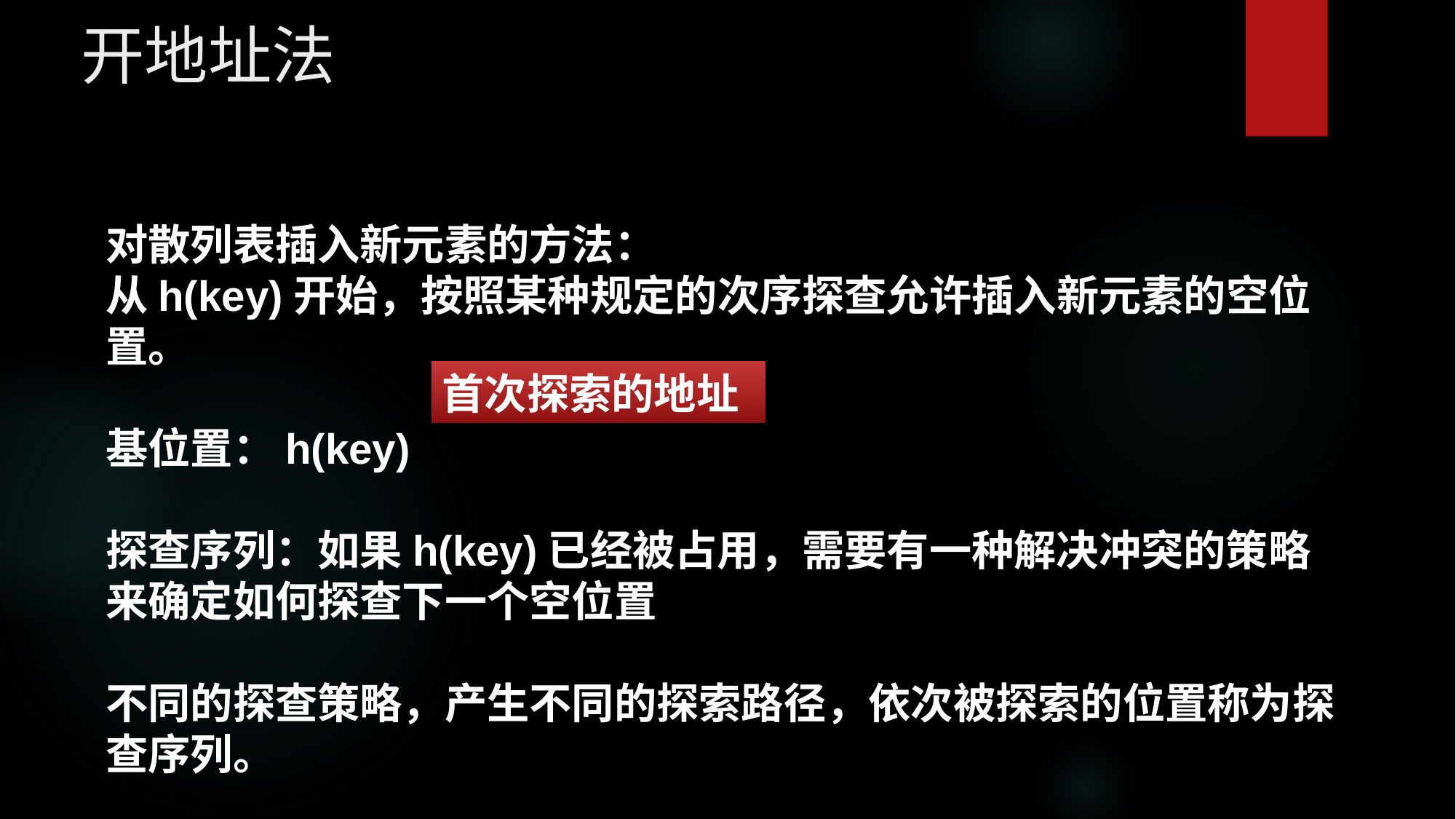

开地址法
对散列表插入新元素的方法：
从h(key)开始，按照某种规定的次序探查允许插入新元素的空位置。

基位置：h(key)

探查序列：如果h(key)已经被占用，需要有一种解决冲突的策略来确定如何探查下一个空位置

不同的探查策略，产生不同的探索路径，依次被探索的位置称为探查序列。
首次探索的地址